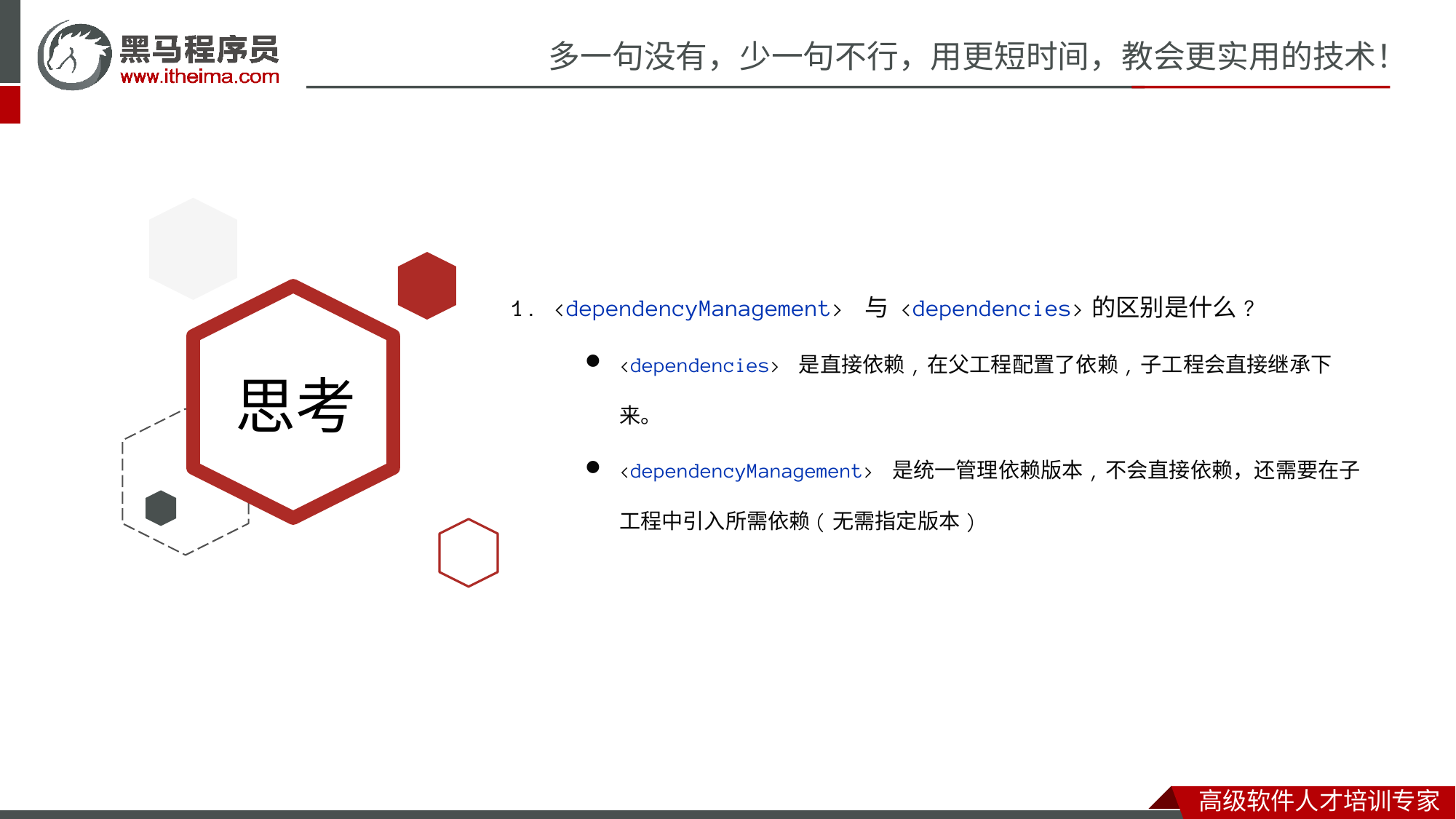

<dependencyManagement> 与 <dependencies>的区别是什么?
<dependencies> 是直接依赖,在父工程配置了依赖,子工程会直接继承下来。
<dependencyManagement> 是统一管理依赖版本,不会直接依赖，还需要在子工程中引入所需依赖(无需指定版本)